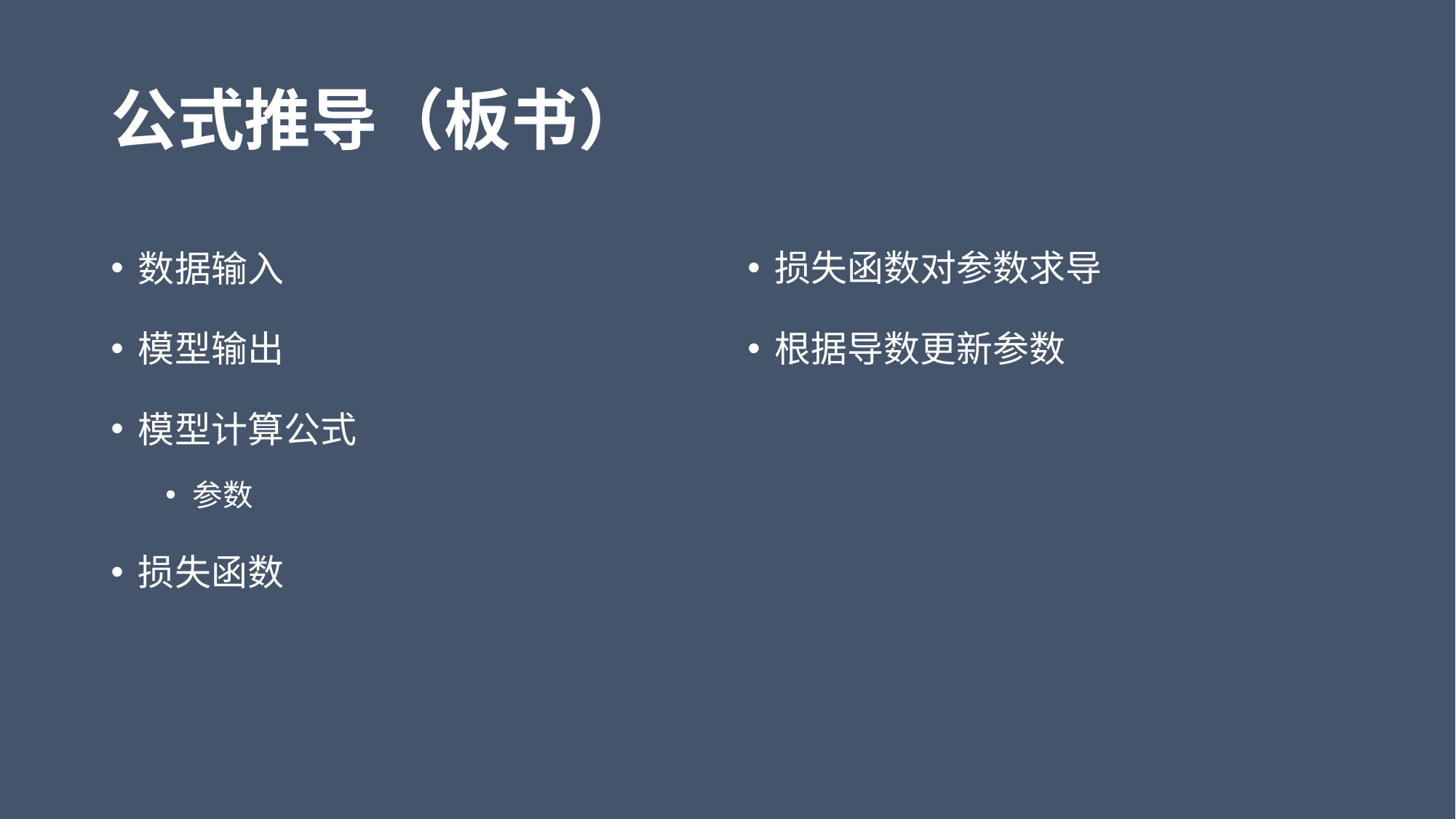

# 公式推导（板书）
数据输入
模型输出
模型计算公式
参数
损失函数

损失函数对参数求导
根据导数更新参数